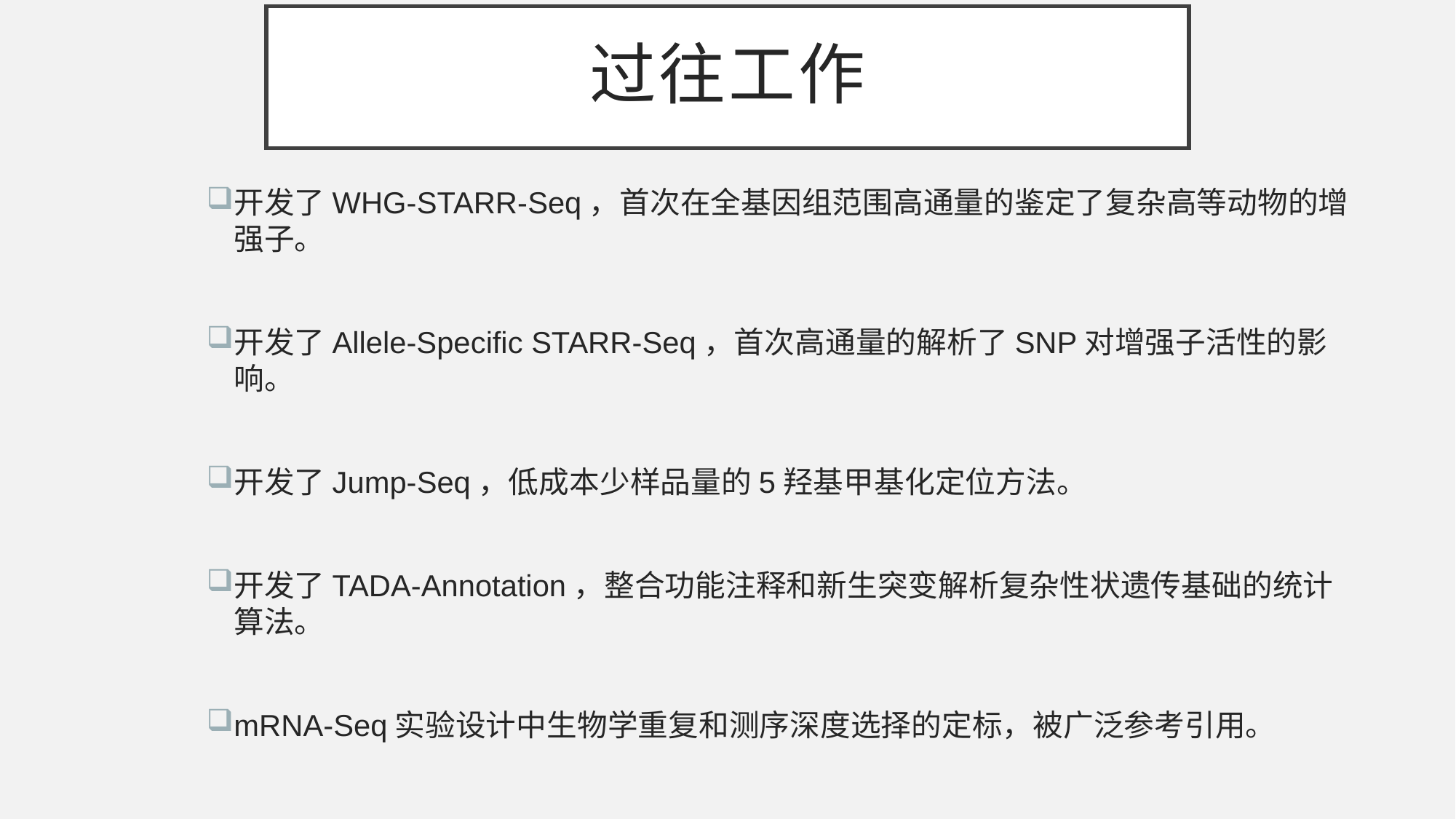

# 过往工作
开发了WHG-STARR-Seq，首次在全基因组范围高通量的鉴定了复杂高等动物的增强子。

开发了Allele-Specific STARR-Seq，首次高通量的解析了SNP对增强子活性的影响。

开发了Jump-Seq，低成本少样品量的5羟基甲基化定位方法。

开发了TADA-Annotation，整合功能注释和新生突变解析复杂性状遗传基础的统计算法。

mRNA-Seq实验设计中生物学重复和测序深度选择的定标，被广泛参考引用。